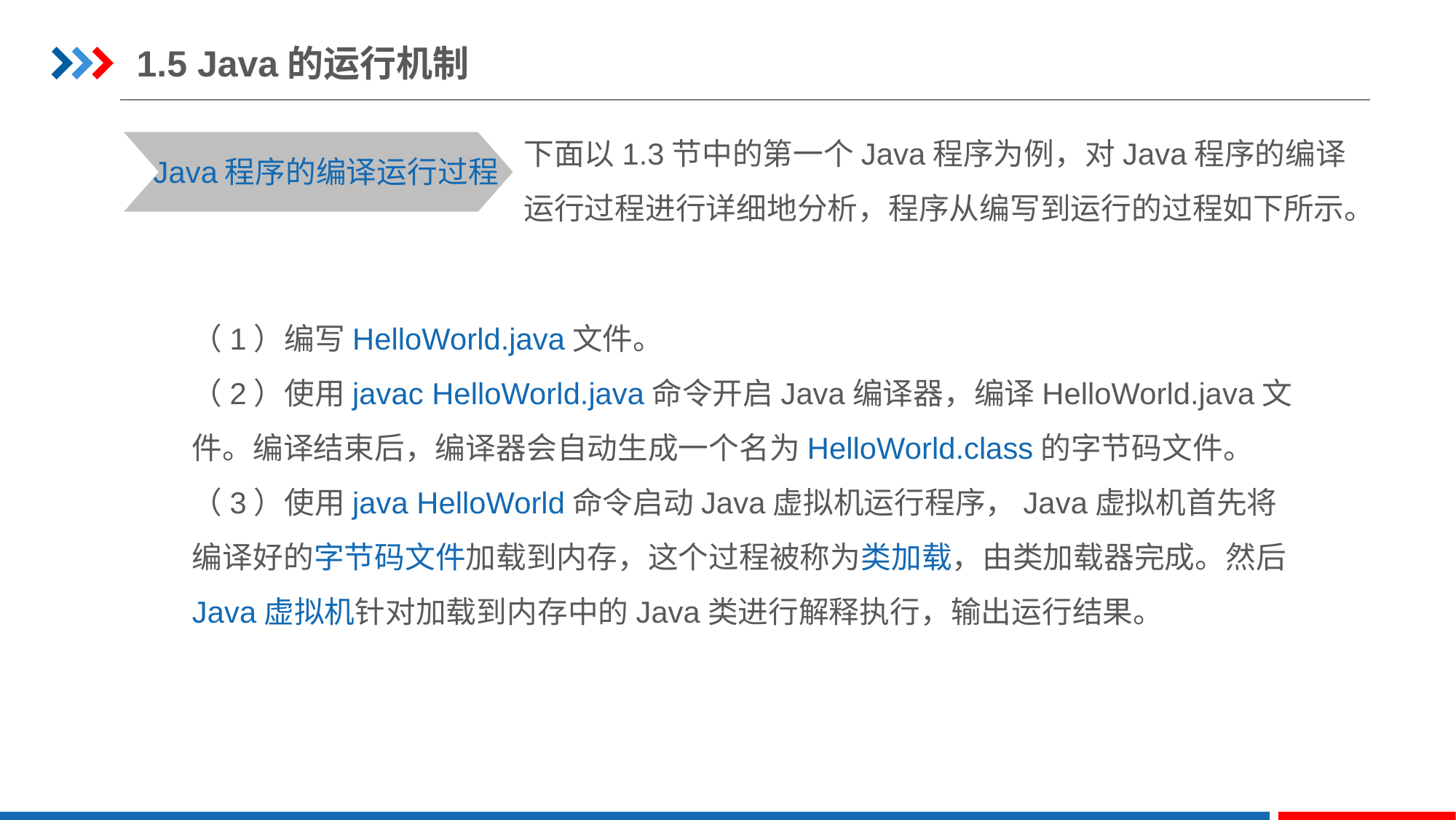

1.5 Java的运行机制
下面以1.3节中的第一个Java程序为例，对Java程序的编译运行过程进行详细地分析，程序从编写到运行的过程如下所示。

Java程序的编译运行过程
（1）编写HelloWorld.java文件。
（2）使用javac HelloWorld.java命令开启Java编译器，编译HelloWorld.java文件。编译结束后，编译器会自动生成一个名为HelloWorld.class的字节码文件。
（3）使用java HelloWorld命令启动Java虚拟机运行程序，Java虚拟机首先将编译好的字节码文件加载到内存，这个过程被称为类加载，由类加载器完成。然后Java虚拟机针对加载到内存中的Java类进行解释执行，输出运行结果。